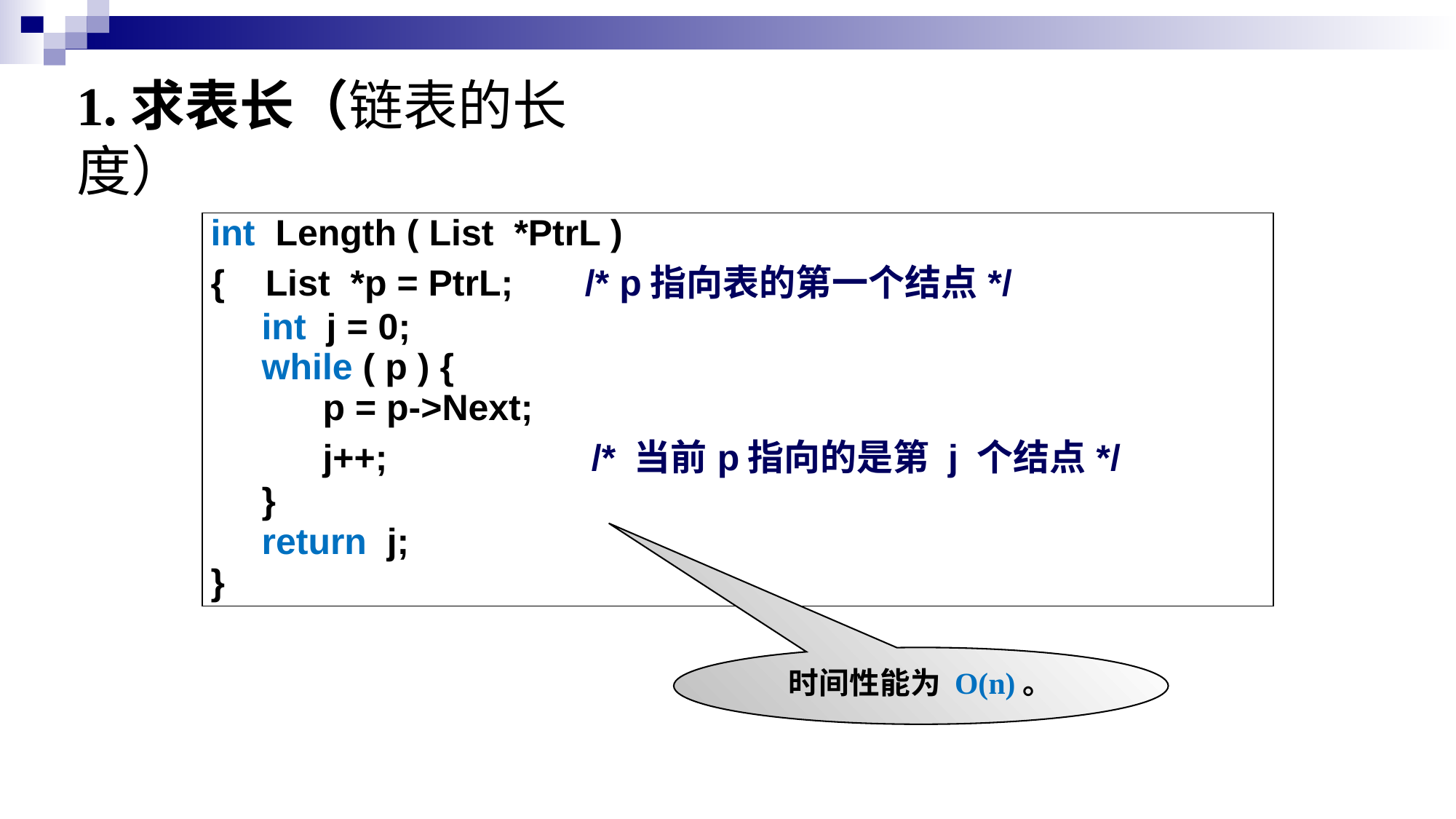

1.求表长（链表的长度）
| int Length ( List \*PtrL ) { List \*p = PtrL; /\* p指向表的第一个结点\*/ int j = 0; while ( p ) { p = p->Next; j++; /\* 当前p指向的是第 j 个结点\*/ } return j; } |
| --- |
时间性能为 O(n)。